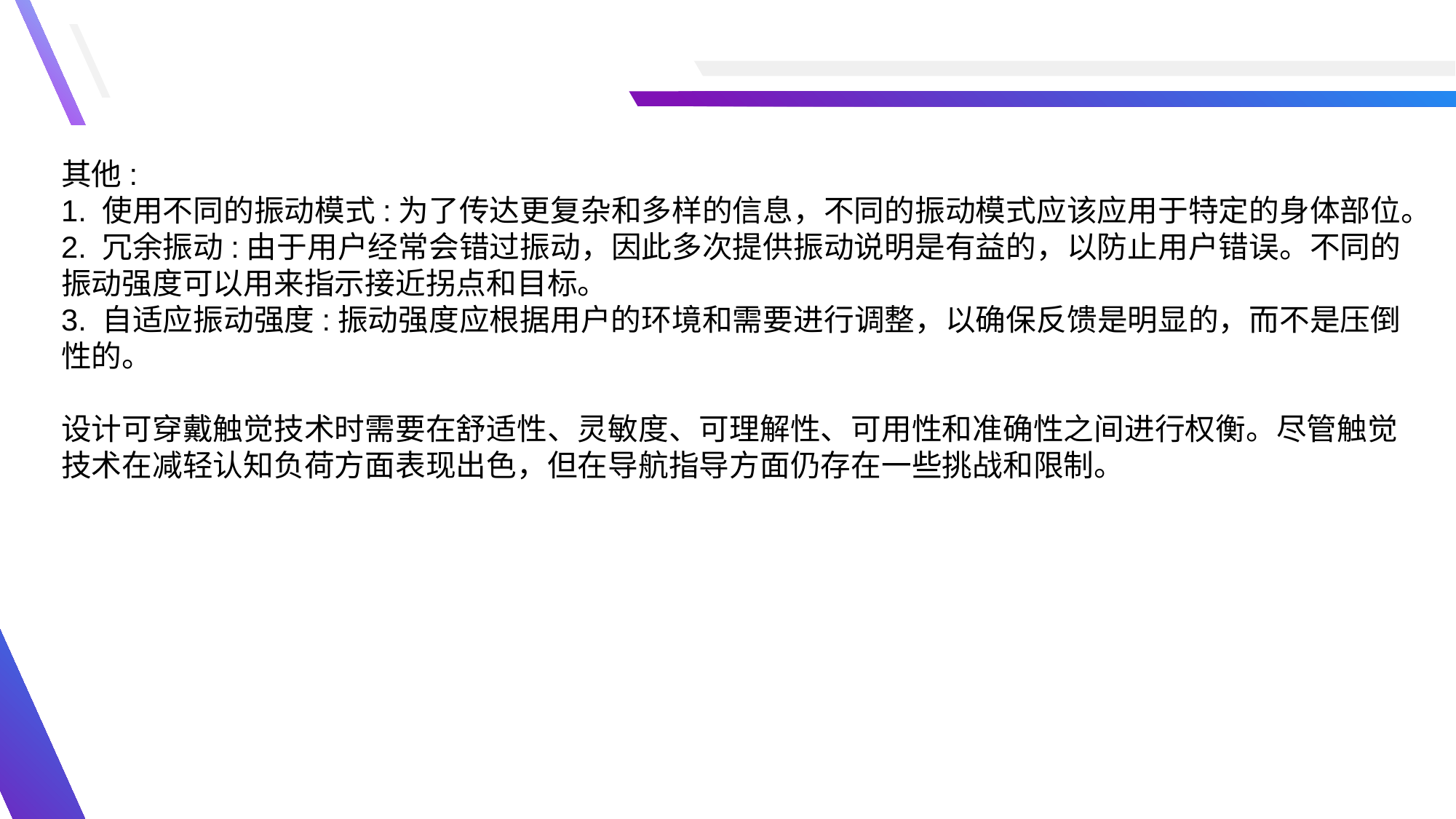

其他:
1. 使用不同的振动模式:为了传达更复杂和多样的信息，不同的振动模式应该应用于特定的身体部位。
2. 冗余振动:由于用户经常会错过振动，因此多次提供振动说明是有益的，以防止用户错误。不同的振动强度可以用来指示接近拐点和目标。
3. 自适应振动强度:振动强度应根据用户的环境和需要进行调整，以确保反馈是明显的，而不是压倒性的。

设计可穿戴触觉技术时需要在舒适性、灵敏度、可理解性、可用性和准确性之间进行权衡。尽管触觉技术在减轻认知负荷方面表现出色，但在导航指导方面仍存在一些挑战和限制。